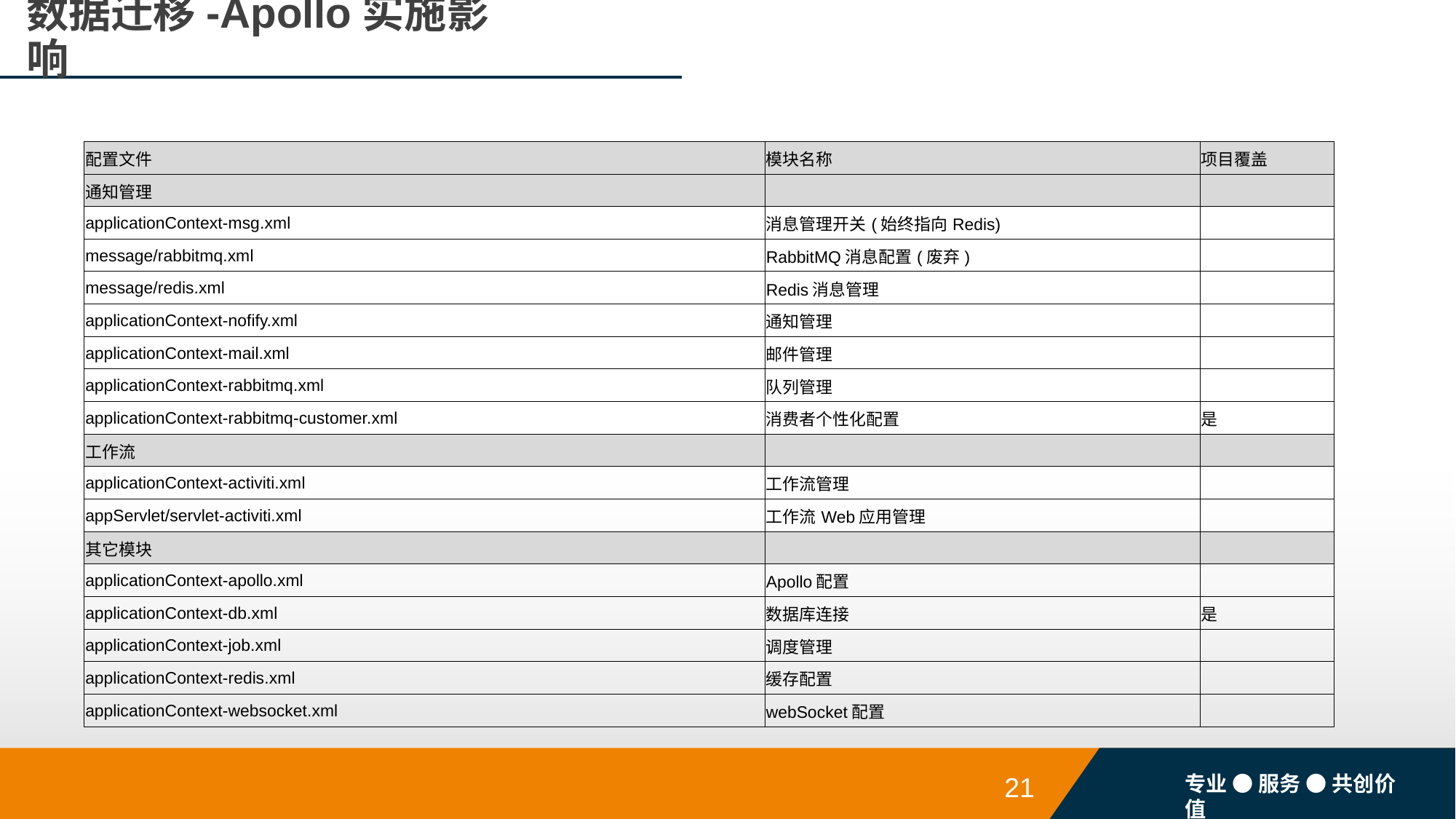

# 数据迁移-Apollo实施影响
| 配置文件 | 模块名称 | 项目覆盖 |
| --- | --- | --- |
| 通知管理 |  |  |
| applicationContext-msg.xml | 消息管理开关(始终指向Redis) |  |
| message/rabbitmq.xml | RabbitMQ消息配置(废弃) |  |
| message/redis.xml | Redis消息管理 |  |
| applicationContext-nofify.xml | 通知管理 |  |
| applicationContext-mail.xml | 邮件管理 |  |
| applicationContext-rabbitmq.xml | 队列管理 |  |
| applicationContext-rabbitmq-customer.xml | 消费者个性化配置 | 是 |
| 工作流 |  |  |
| applicationContext-activiti.xml | 工作流管理 |  |
| appServlet/servlet-activiti.xml | 工作流Web应用管理 |  |
| 其它模块 |  |  |
| applicationContext-apollo.xml | Apollo配置 |  |
| applicationContext-db.xml | 数据库连接 | 是 |
| applicationContext-job.xml | 调度管理 |  |
| applicationContext-redis.xml | 缓存配置 |  |
| applicationContext-websocket.xml | webSocket配置 |  |